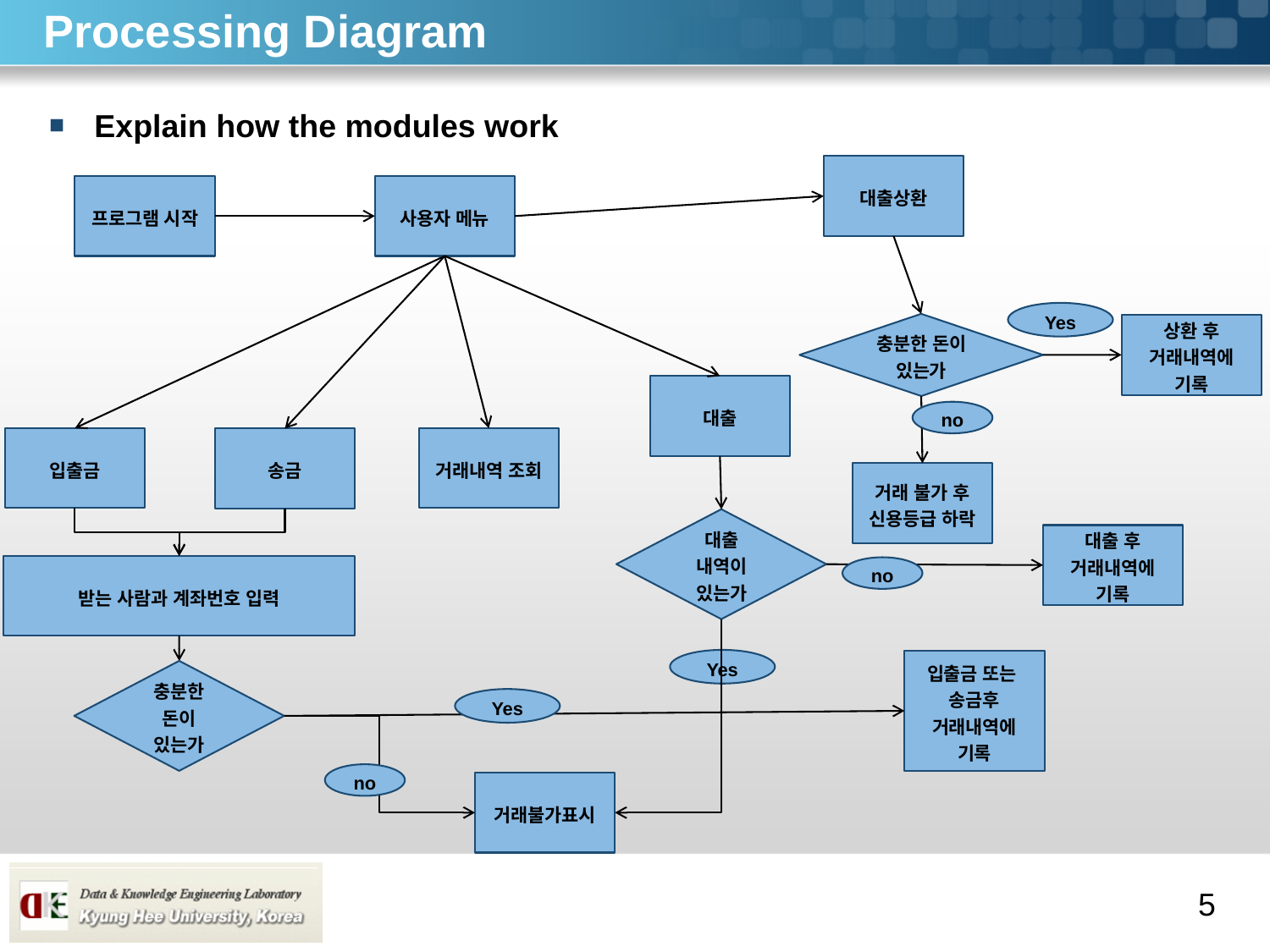

# Processing Diagram
Explain how the modules work
대출상환
프로그램 시작
사용자 메뉴
Yes
충분한 돈이 있는가
상환 후 거래내역에 기록
대출
no
거래내역 조회
입출금
송금
거래 불가 후 신용등급 하락
대출 내역이 있는가
대출 후 거래내역에 기록
받는 사람과 계좌번호 입력
no
Yes
입출금 또는  송금후 거래내역에 기록
충분한 돈이 있는가
Yes
no
거래불가표시